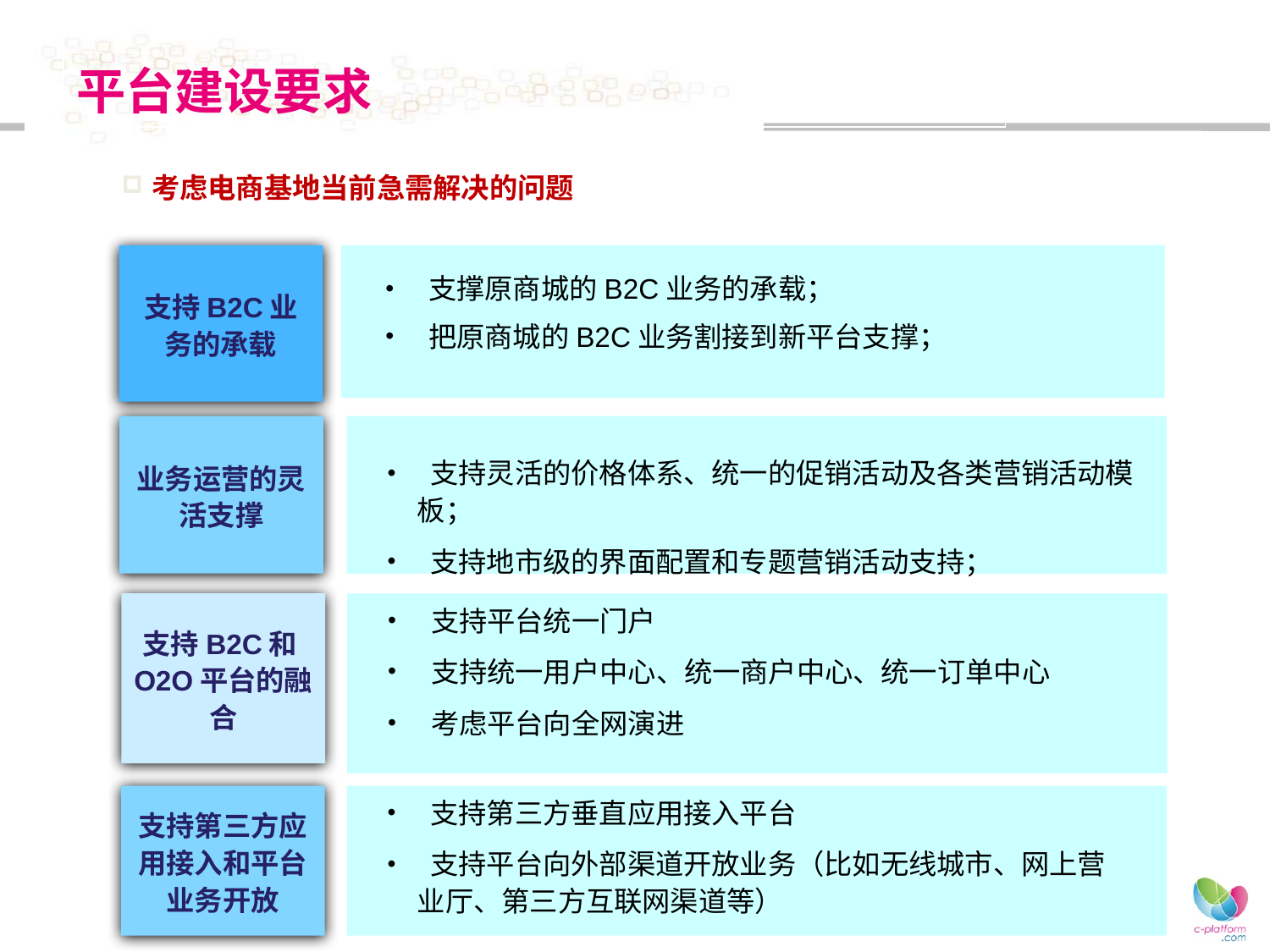

# 平台建设要求
考虑电商基地当前急需解决的问题

支持B2C业务的承载
 支撑原商城的B2C业务的承载；
 把原商城的B2C业务割接到新平台支撑；

业务运营的灵活支撑
 支持灵活的价格体系、统一的促销活动及各类营销活动模板；
 支持地市级的界面配置和专题营销活动支持；
支持B2C和O2O平台的融合
 支持平台统一门户
 支持统一用户中心、统一商户中心、统一订单中心
 考虑平台向全网演进

支持第三方应用接入和平台业务开放
 支持第三方垂直应用接入平台
 支持平台向外部渠道开放业务（比如无线城市、网上营业厅、第三方互联网渠道等）